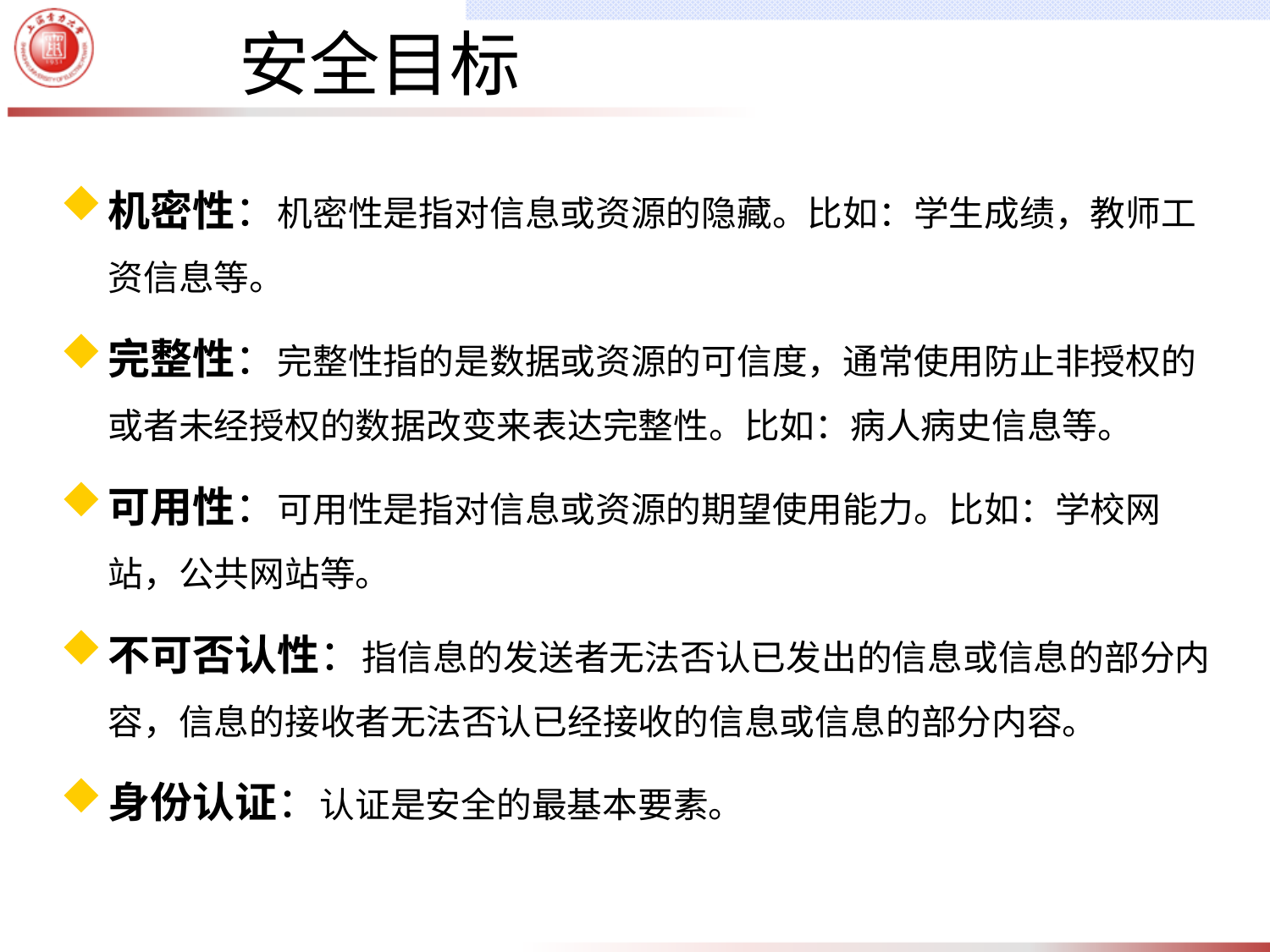

安全目标
机密性：机密性是指对信息或资源的隐藏。比如：学生成绩，教师工资信息等。
完整性：完整性指的是数据或资源的可信度，通常使用防止非授权的或者未经授权的数据改变来表达完整性。比如：病人病史信息等。
可用性：可用性是指对信息或资源的期望使用能力。比如：学校网站，公共网站等。
不可否认性：指信息的发送者无法否认已发出的信息或信息的部分内容，信息的接收者无法否认已经接收的信息或信息的部分内容。
身份认证：认证是安全的最基本要素。